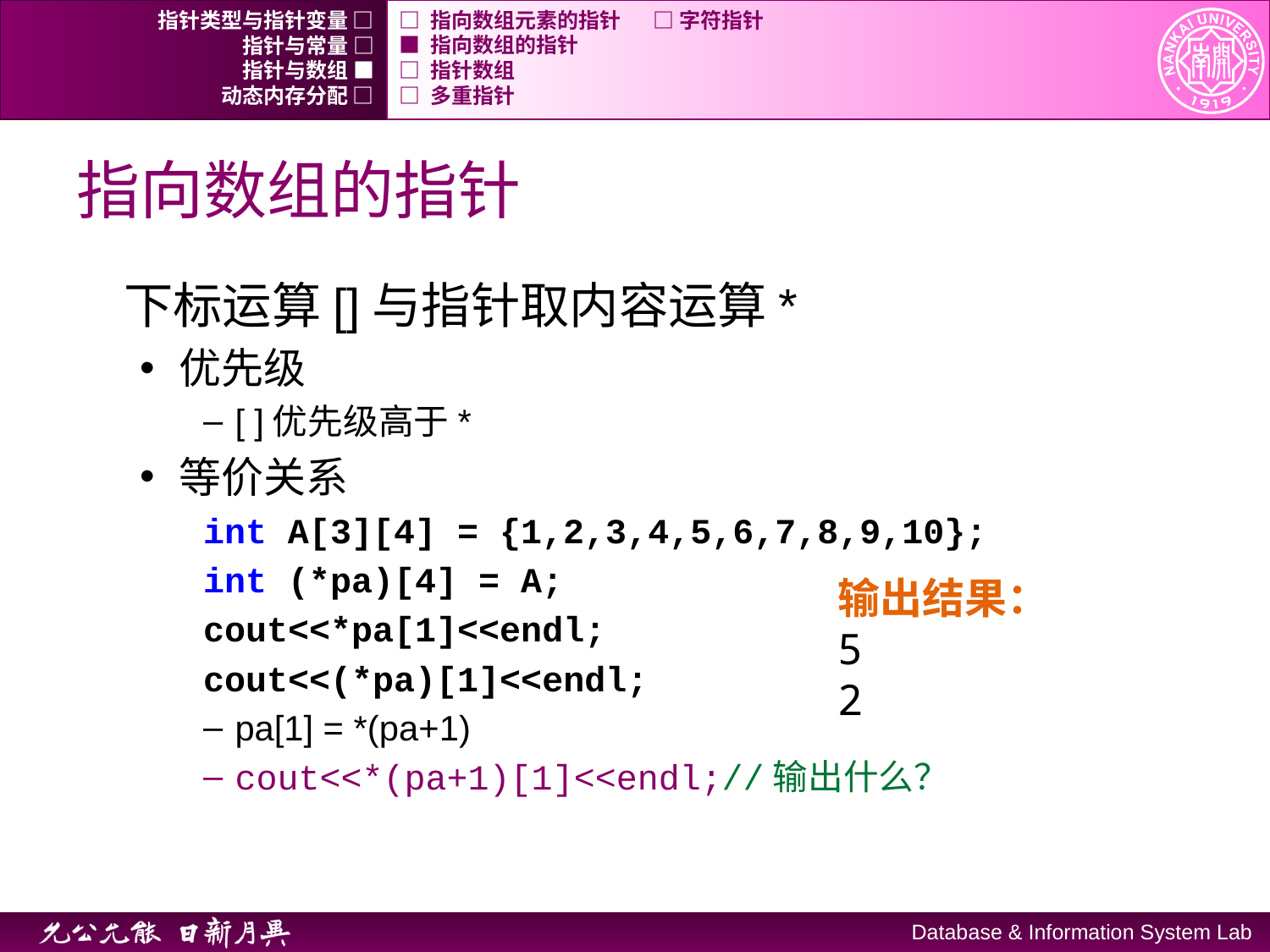

指针类型与指针变量 □
□ 指向数组元素的指针	□ 字符指针
指针与常量 □
■ 指向数组的指针
指针与数组 ■
□ 指针数组
动态内存分配 □
□ 多重指针
# 指向数组的指针
下标运算[]与指针取内容运算*
优先级
[ ]优先级高于*
等价关系
int A[3][4] = {1,2,3,4,5,6,7,8,9,10};
int (*pa)[4] = A;
cout<<*pa[1]<<endl;
cout<<(*pa)[1]<<endl;
pa[1] = *(pa+1)
cout<<*(pa+1)[1]<<endl;//输出什么？

输出结果：
5
2